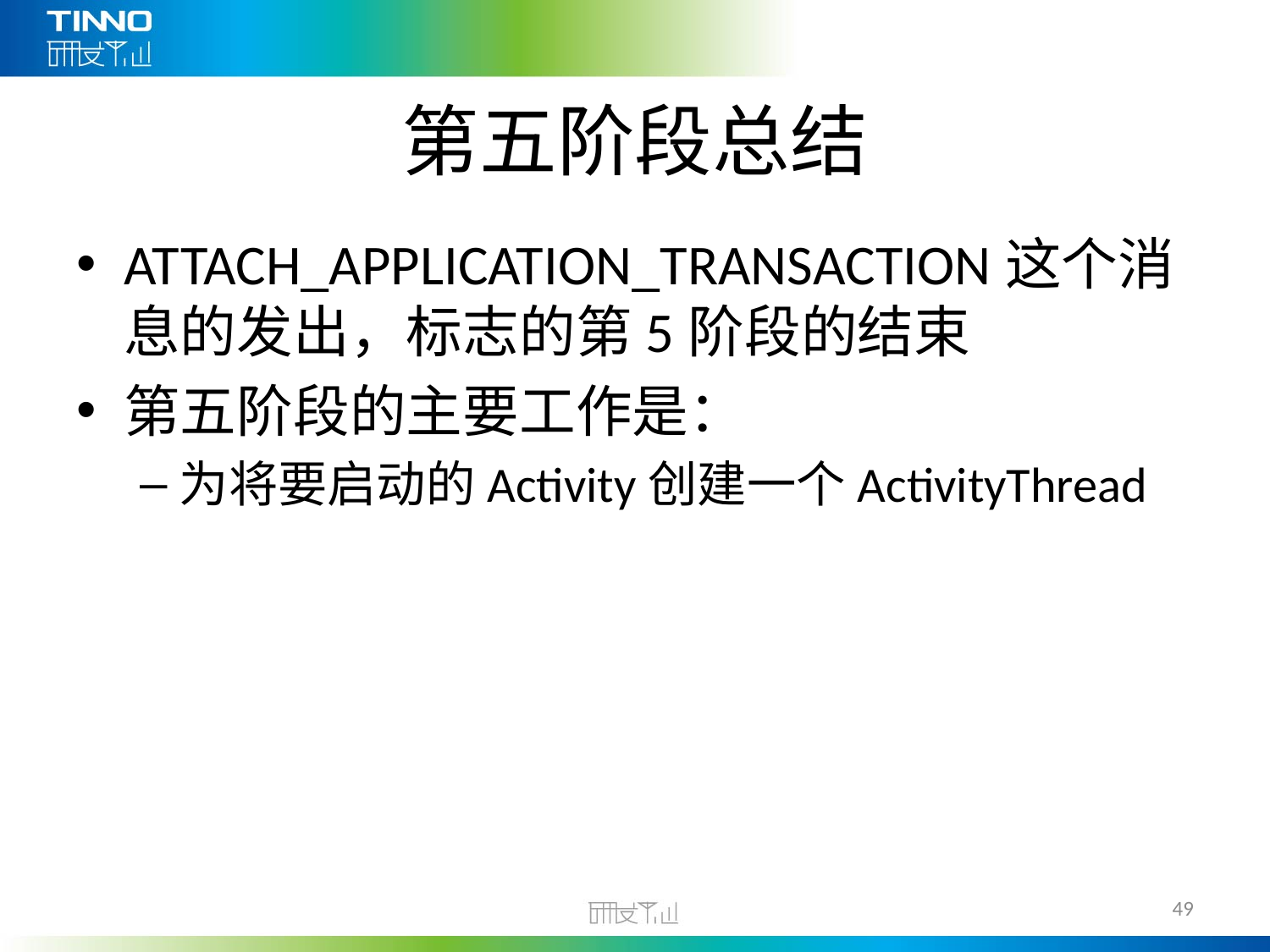

# 第五阶段总结
ATTACH_APPLICATION_TRANSACTION这个消息的发出，标志的第5阶段的结束
第五阶段的主要工作是：
为将要启动的Activity创建一个ActivityThread

49